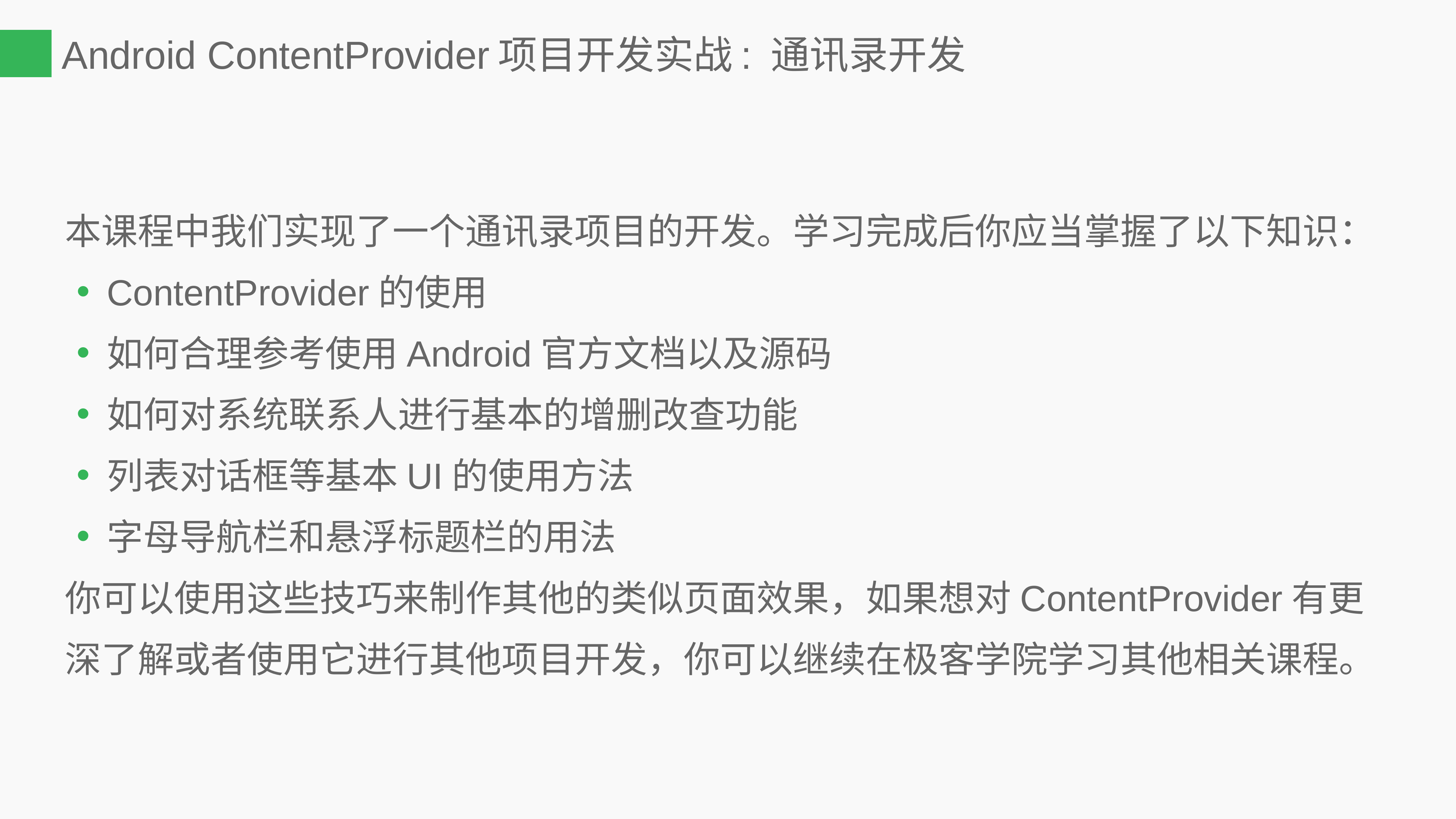

# Android ContentProvider项目开发实战: 通讯录开发
本课程中我们实现了一个通讯录项目的开发。学习完成后你应当掌握了以下知识：
ContentProvider的使用
如何合理参考使用Android官方文档以及源码
如何对系统联系人进行基本的增删改查功能
列表对话框等基本UI的使用方法
字母导航栏和悬浮标题栏的用法
你可以使用这些技巧来制作其他的类似页面效果，如果想对ContentProvider有更深了解或者使用它进行其他项目开发，你可以继续在极客学院学习其他相关课程。